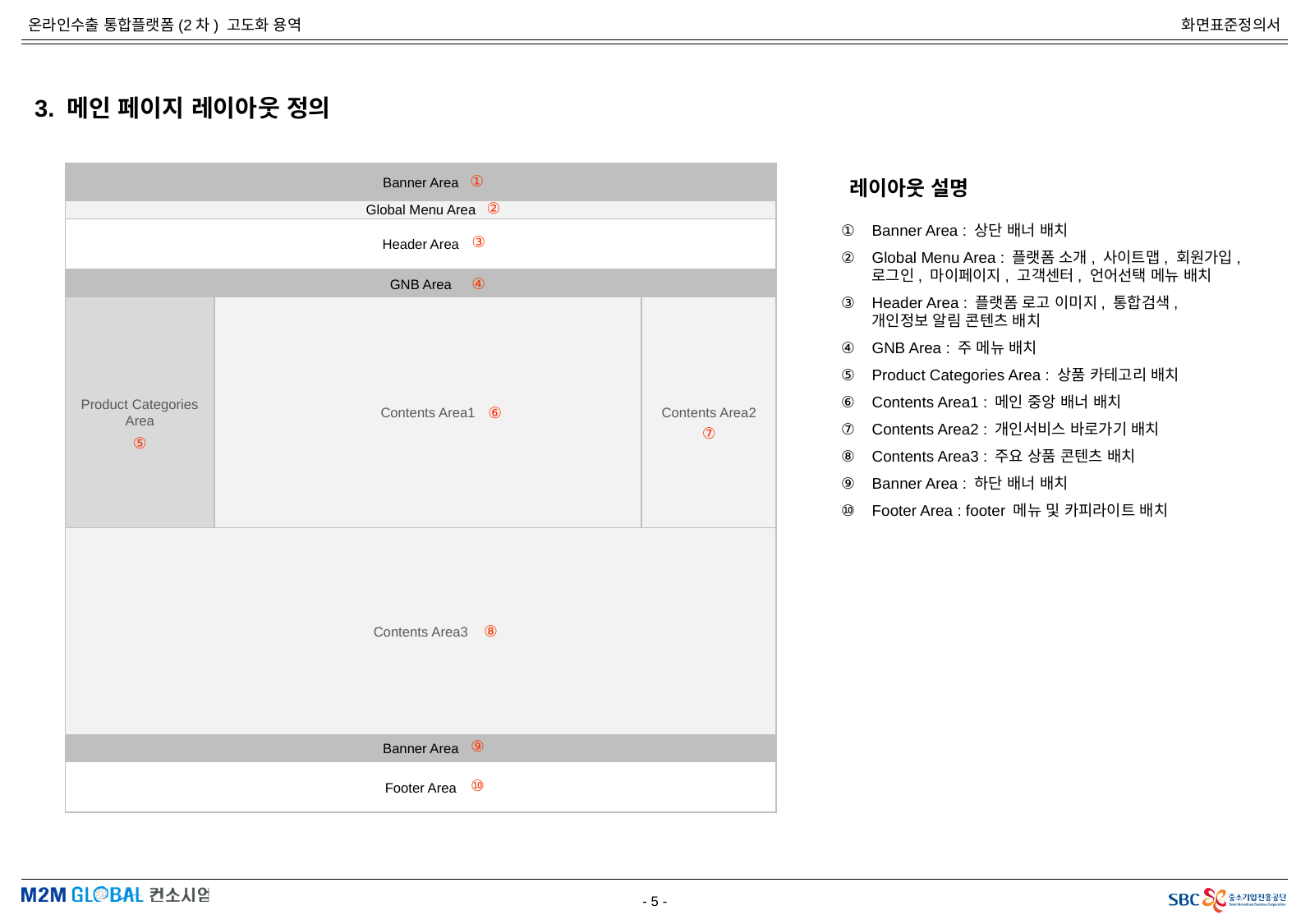

3. 메인 페이지 레이아웃 정의
Banner Area
Global Menu Area
Header Area
GNB Area
Product Categories Area
Contents Area1
Contents Area2
Contents Area3
Banner Area
Footer Area
①
레이아웃 설명
②
Banner Area : 상단 배너 배치
Global Menu Area : 플랫폼 소개, 사이트맵, 회원가입, 로그인, 마이페이지, 고객센터, 언어선택 메뉴 배치
Header Area : 플랫폼 로고 이미지, 통합검색, 개인정보 알림 콘텐츠 배치
GNB Area : 주 메뉴 배치
Product Categories Area : 상품 카테고리 배치
Contents Area1 : 메인 중앙 배너 배치
Contents Area2 : 개인서비스 바로가기 배치
Contents Area3 : 주요 상품 콘텐츠 배치
Banner Area : 하단 배너 배치
Footer Area : footer 메뉴 및 카피라이트 배치
③
④
⑥
⑦
⑤
⑧
⑨
⑩